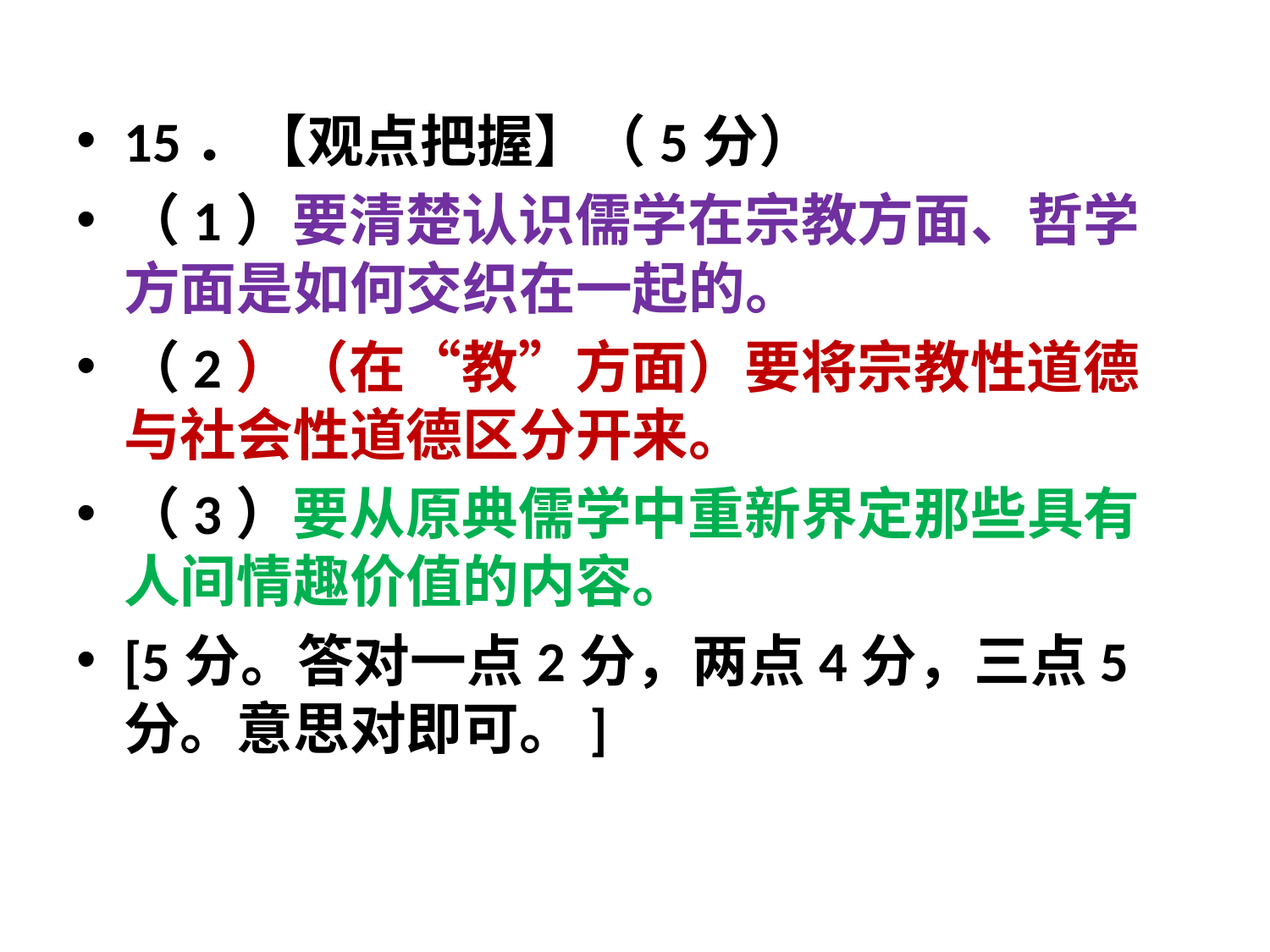

15．【观点把握】（5分）
（1）要清楚认识儒学在宗教方面、哲学方面是如何交织在一起的。
（2）（在“教”方面）要将宗教性道德与社会性道德区分开来。
（3）要从原典儒学中重新界定那些具有人间情趣价值的内容。
[5分。答对一点2分，两点4分，三点5分。意思对即可。]